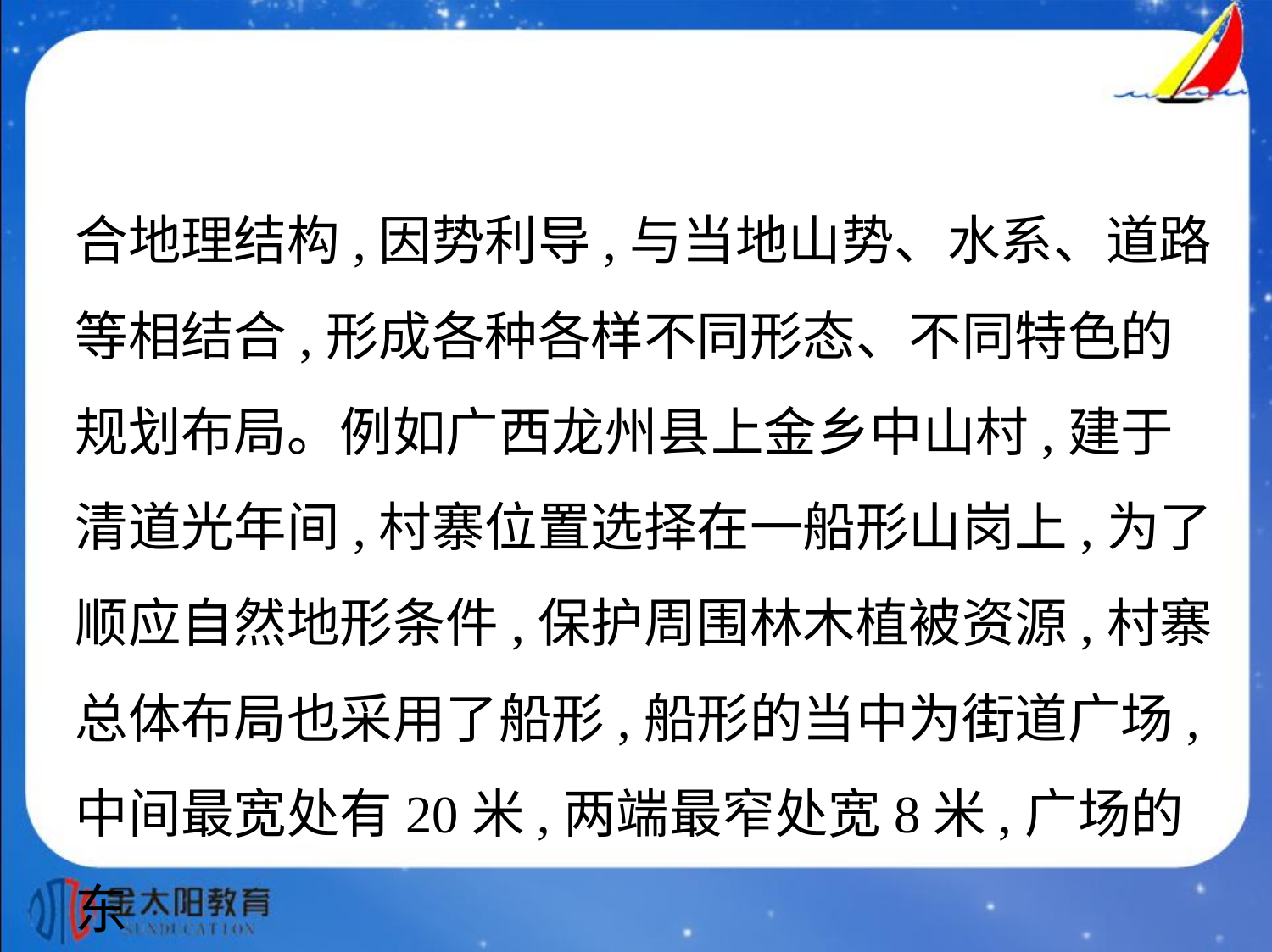

合地理结构,因势利导,与当地山势、水系、道路
等相结合,形成各种各样不同形态、不同特色的
规划布局。例如广西龙州县上金乡中山村,建于
清道光年间,村寨位置选择在一船形山岗上,为了
顺应自然地形条件,保护周围林木植被资源,村寨
总体布局也采用了船形,船形的当中为街道广场,
中间最宽处有20米,两端最窄处宽8米,广场的东